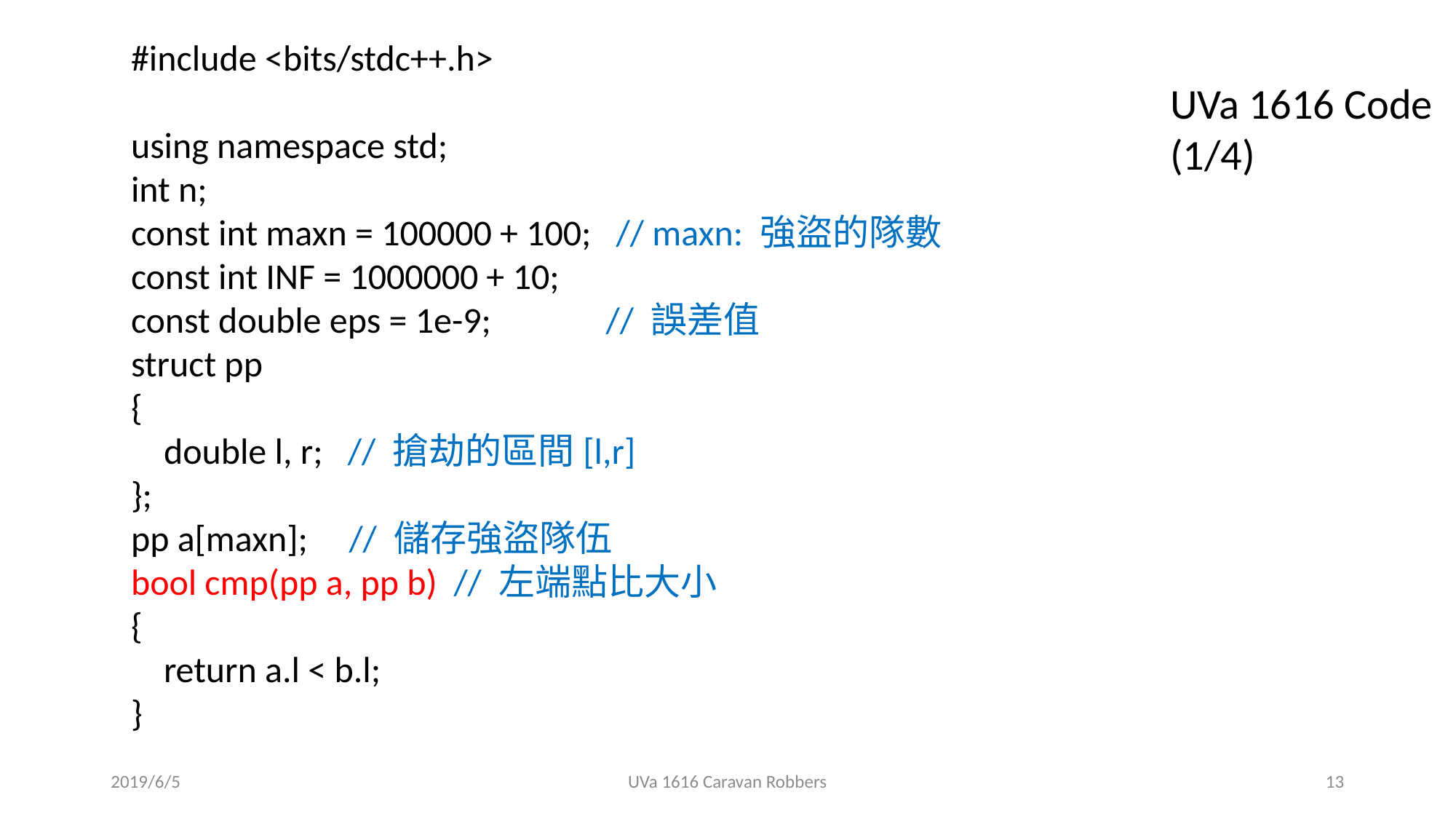

#include <bits/stdc++.h>

using namespace std;
int n;
const int maxn = 100000 + 100;   // maxn: 強盜的隊數
const int INF = 1000000 + 10;
const double eps = 1e-9;              // 誤差值
struct pp
{
    double l, r;   // 搶劫的區間[l,r]
};
pp a[maxn];     // 儲存強盜隊伍
bool cmp(pp a, pp b)  // 左端點比大小
{
    return a.l < b.l;
}
UVa 1616 Code (1/4)
2019/6/5
UVa 1616 Caravan Robbers
13